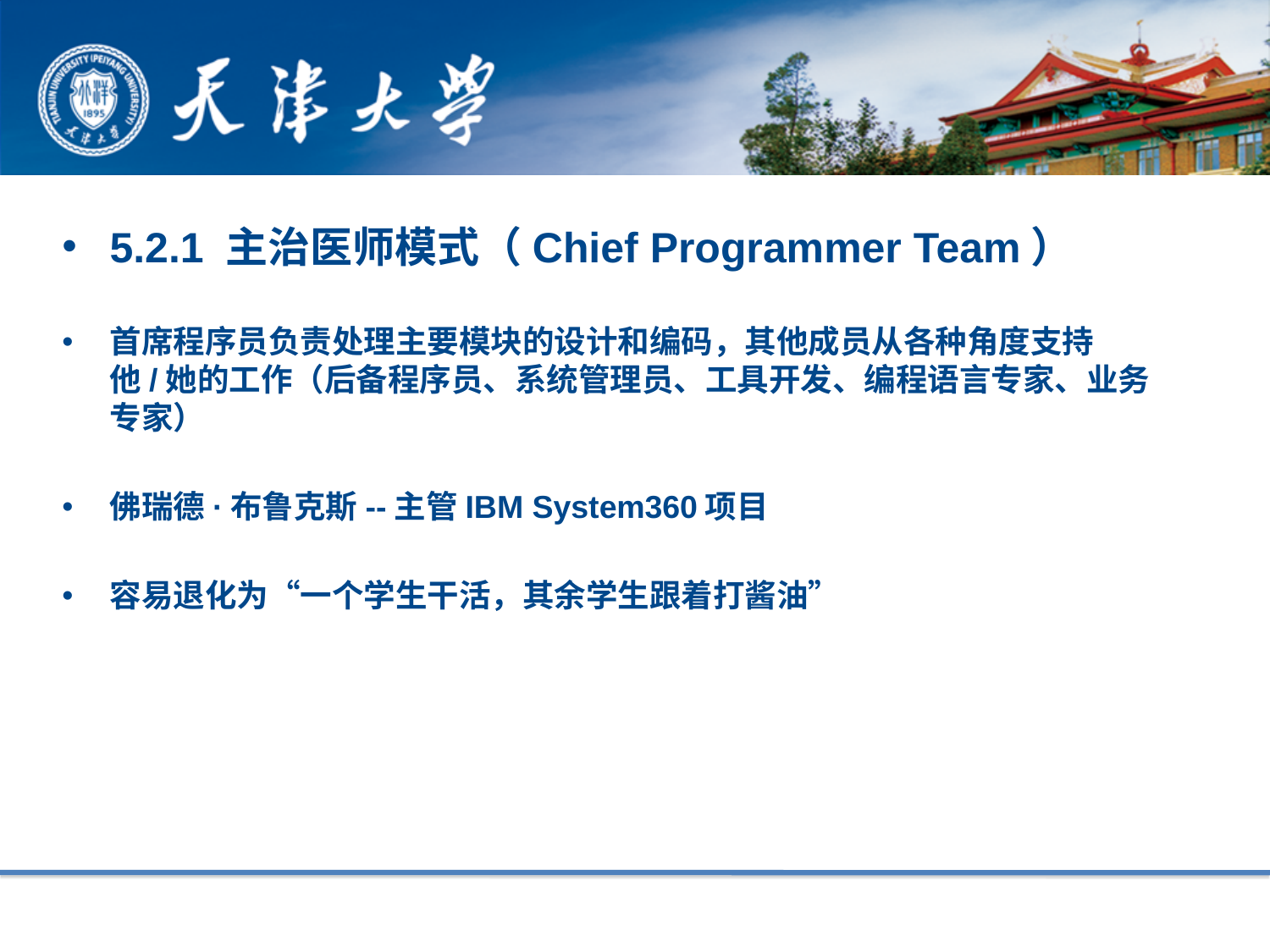

5.2.1 主治医师模式（Chief Programmer Team）

首席程序员负责处理主要模块的设计和编码，其他成员从各种角度支持他/她的工作（后备程序员、系统管理员、工具开发、编程语言专家、业务专家）

佛瑞德·布鲁克斯--主管IBM System360项目

容易退化为“一个学生干活，其余学生跟着打酱油”